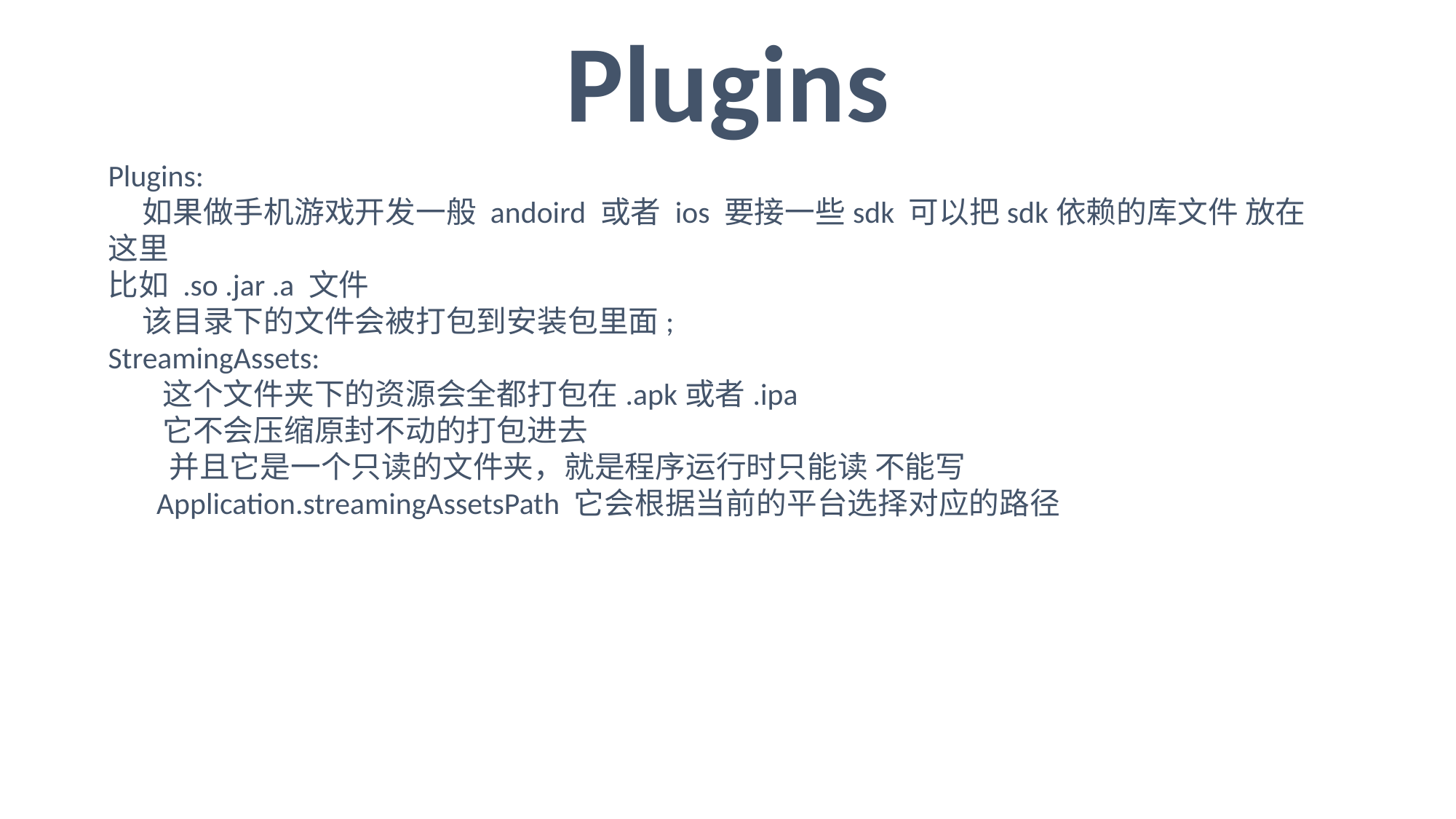

Plugins
Plugins:
    如果做手机游戏开发一般 andoird 或者 ios 要接一些sdk 可以把sdk依赖的库文件 放在这里
比如 .so .jar .a 文件
    该目录下的文件会被打包到安装包里面;
StreamingAssets:
       这个文件夹下的资源会全都打包在.apk或者.ipa
       它不会压缩原封不动的打包进去
        并且它是一个只读的文件夹，就是程序运行时只能读 不能写
       Application.streamingAssetsPath 它会根据当前的平台选择对应的路径
2